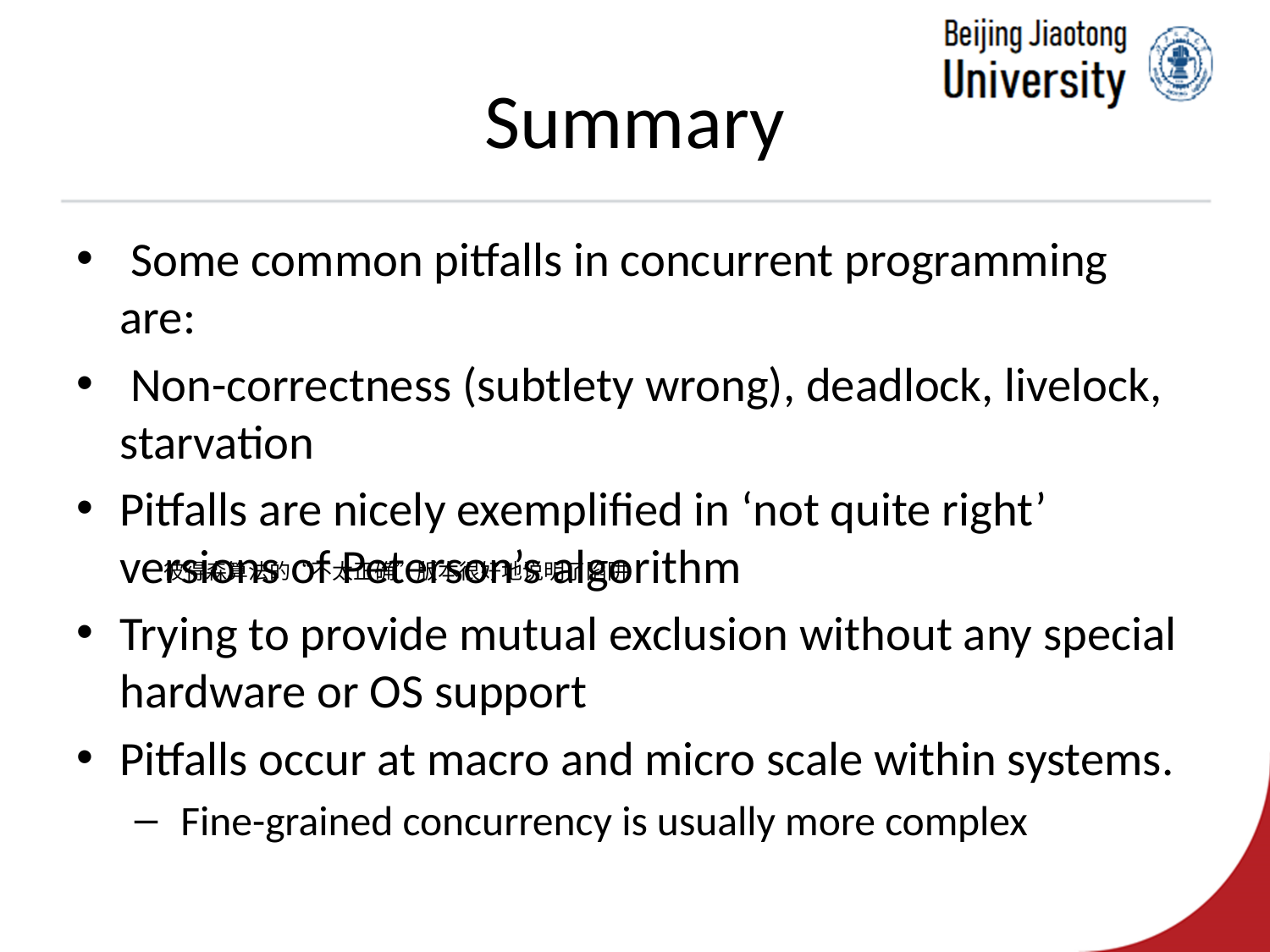

# Summary
 Some common pitfalls in concurrent programming are:
 Non-correctness (subtlety wrong), deadlock, livelock, starvation
Pitfalls are nicely exemplified in ‘not quite right’ versions of Peterson’s algorithm
Trying to provide mutual exclusion without any special hardware or OS support
Pitfalls occur at macro and micro scale within systems.
 Fine-grained concurrency is usually more complex

彼得森算法的“不太正确”版本很好地说明了陷阱